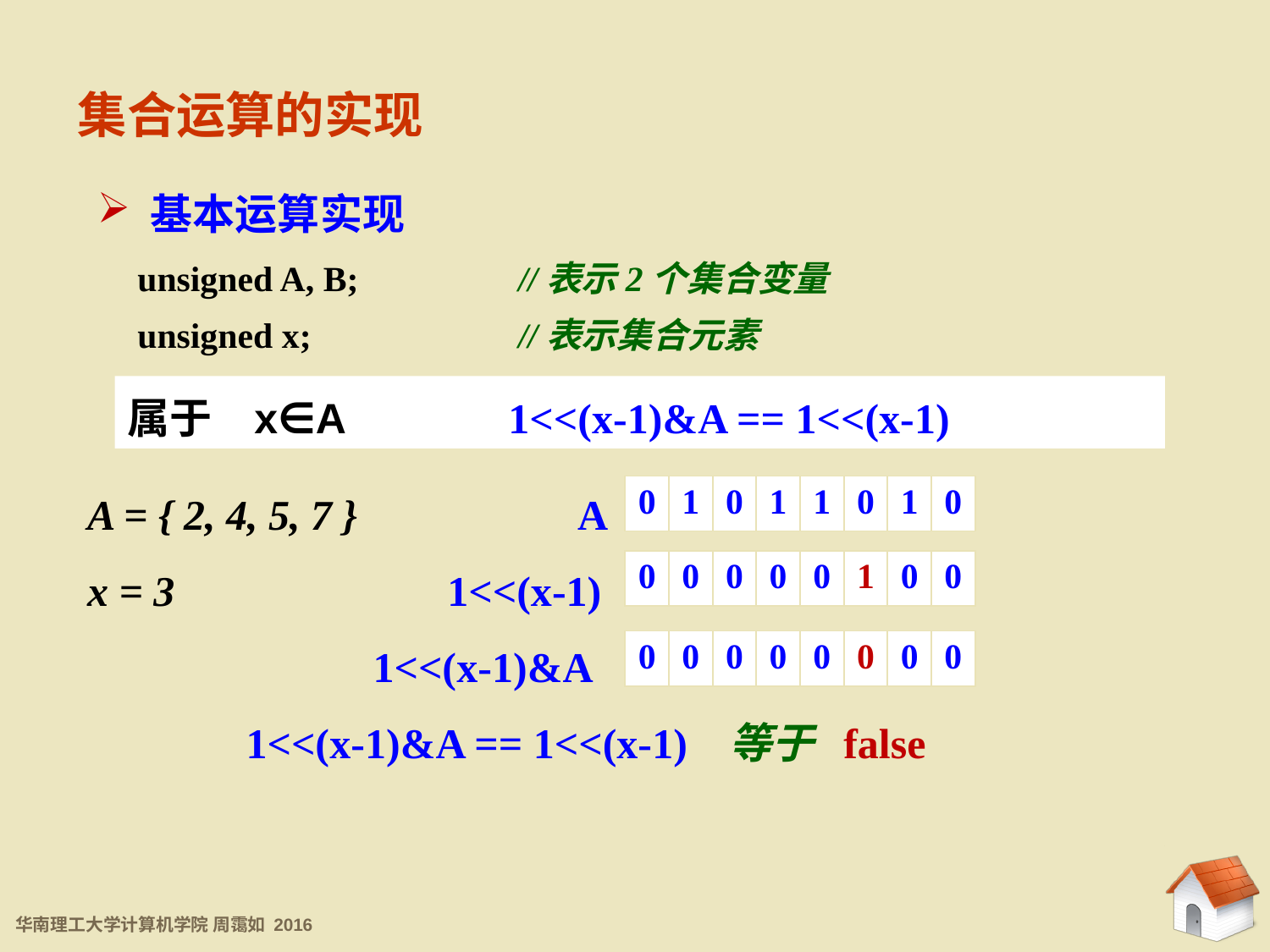

集合运算的实现
 基本运算实现
unsigned A, B;		//表示2个集合变量
unsigned x;		//表示集合元素
属于	x∈A		1<<(x-1)&A == 1<<(x-1)
A = { 2, 4, 5, 7 }                     A
x = 3   	 	          1<<(x-1)
                           1<<(x-1)&A
               1<<(x-1)&A == 1<<(x-1)   等于  false
| 0 | 1 | 0 | 1 | 1 | 0 | 1 | 0 |
| --- | --- | --- | --- | --- | --- | --- | --- |
| 0 | 0 | 0 | 0 | 0 | 1 | 0 | 0 |
| --- | --- | --- | --- | --- | --- | --- | --- |
| 0 | 0 | 0 | 0 | 0 | 0 | 0 | 0 |
| --- | --- | --- | --- | --- | --- | --- | --- |